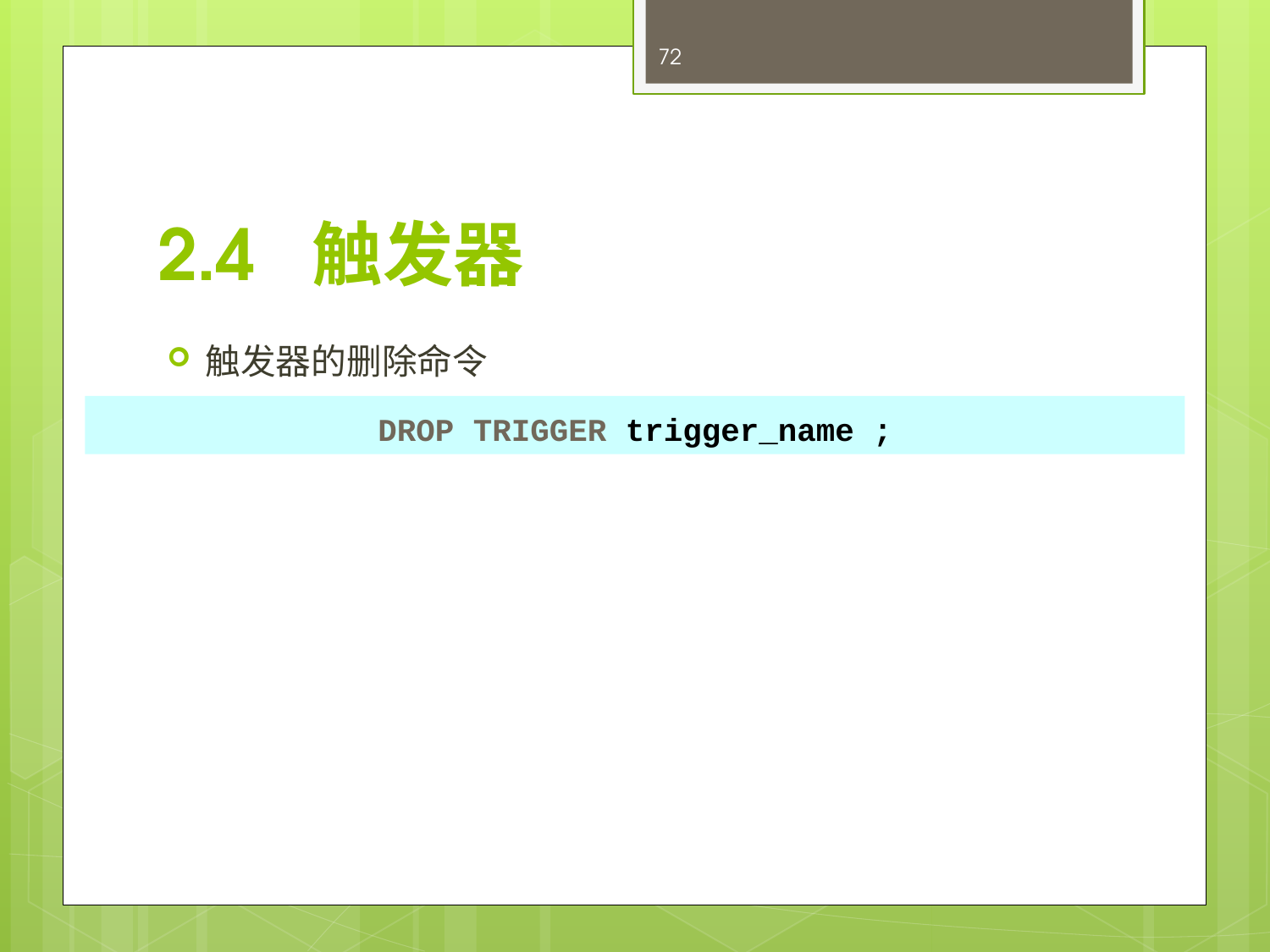

72
# 2.4  触发器
触发器的删除命令
DROP TRIGGER trigger_name ;